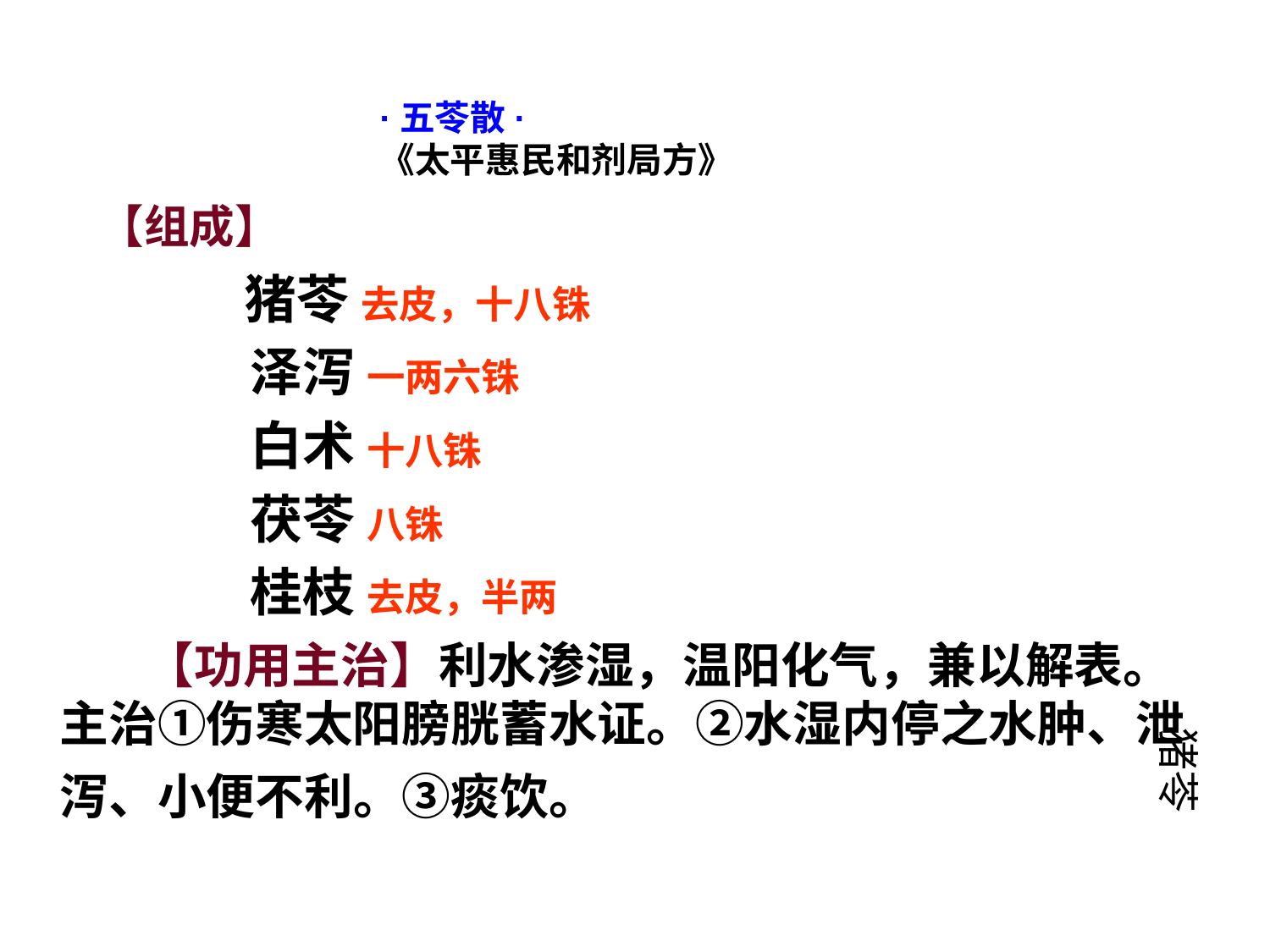

【组成】
                    猪苓 去皮，十八铢
                   泽泻 一两六铢
                   白术 十八铢
                   茯苓 八铢
                   桂枝 去皮，半两
           【功用主治】利水渗湿，温阳化气，兼以解表。 主治①伤寒太阳膀胱蓄水证。②水湿内停之水肿、泄泻、小便不利。③痰饮。
·五苓散·
《太平惠民和剂局方》
猪苓